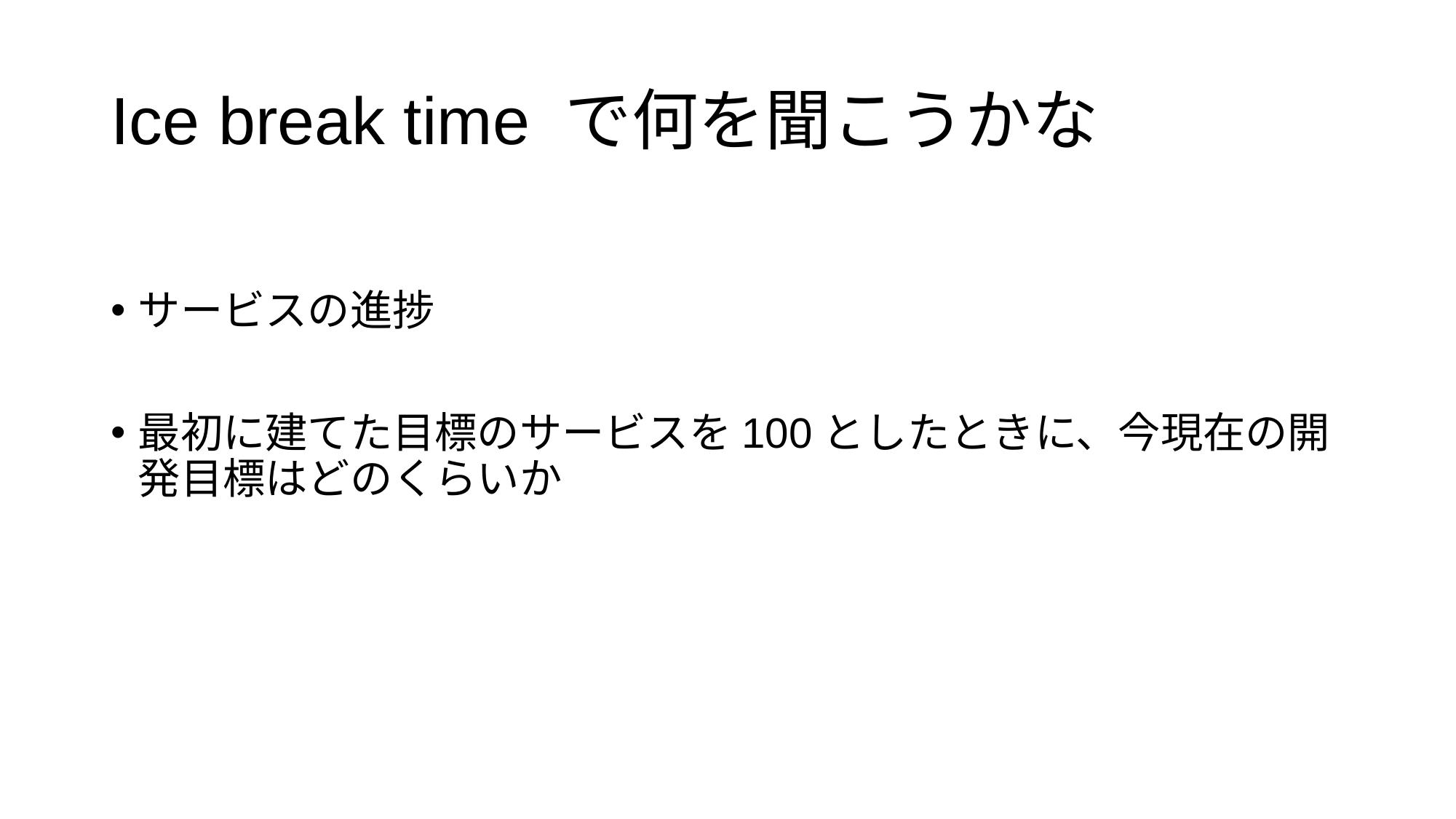

# Ice break time で何を聞こうかな

サービスの進捗

最初に建てた目標のサービスを100としたときに、今現在の開発目標はどのくらいか